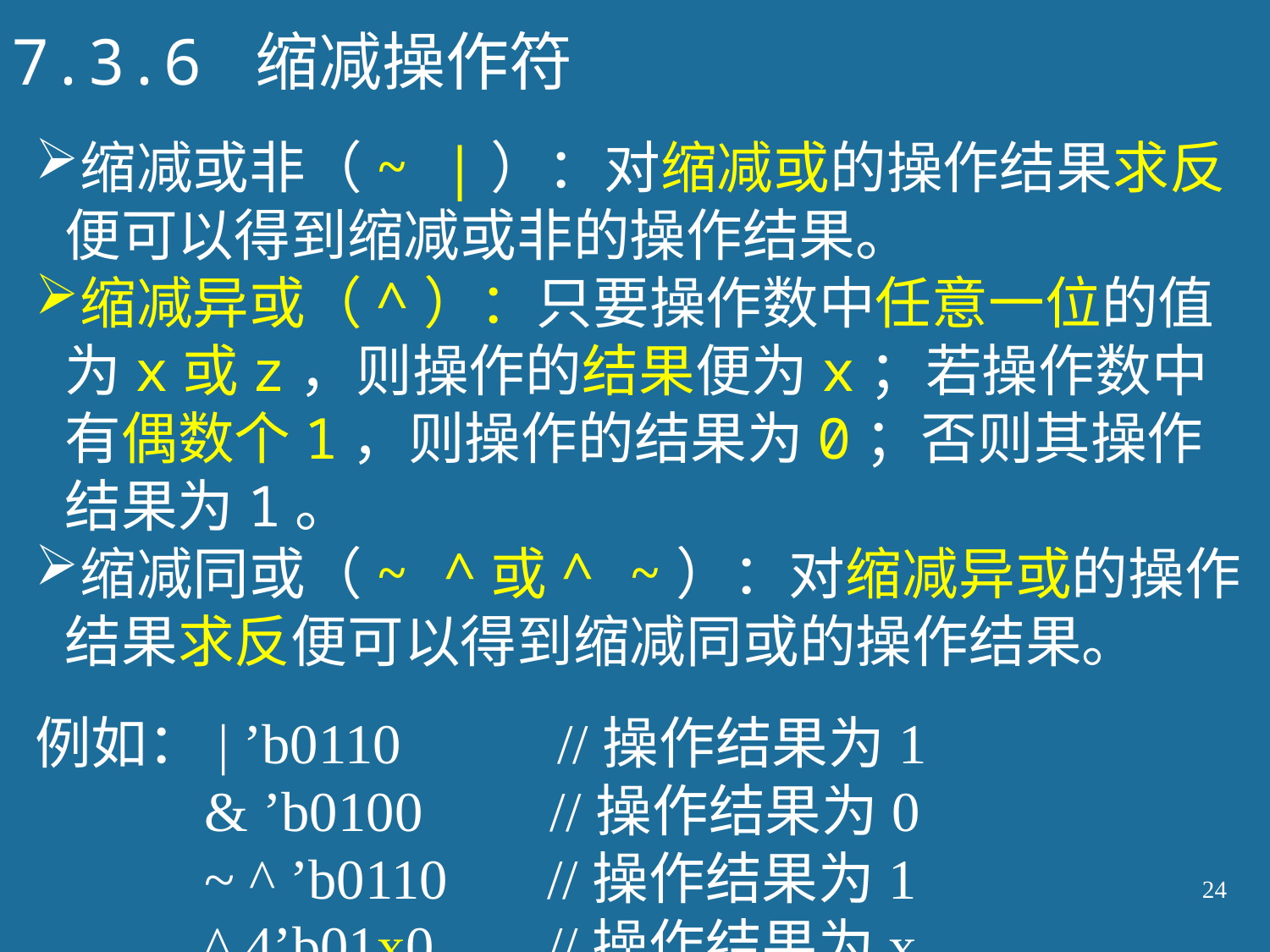

7.3.6 缩减操作符
缩减或非（~ |）：对缩减或的操作结果求反便可以得到缩减或非的操作结果。
缩减异或（^）：只要操作数中任意一位的值为x或z，则操作的结果便为x；若操作数中有偶数个1，则操作的结果为0；否则其操作结果为1。
缩减同或（~ ^或^ ~）：对缩减异或的操作结果求反便可以得到缩减同或的操作结果。

例如：| ’b0110           //操作结果为1
	   & ’b0100         //操作结果为0
	   ~ ^ ’b0110       //操作结果为1
	   ^ 4’b01x0        //操作结果为x
24